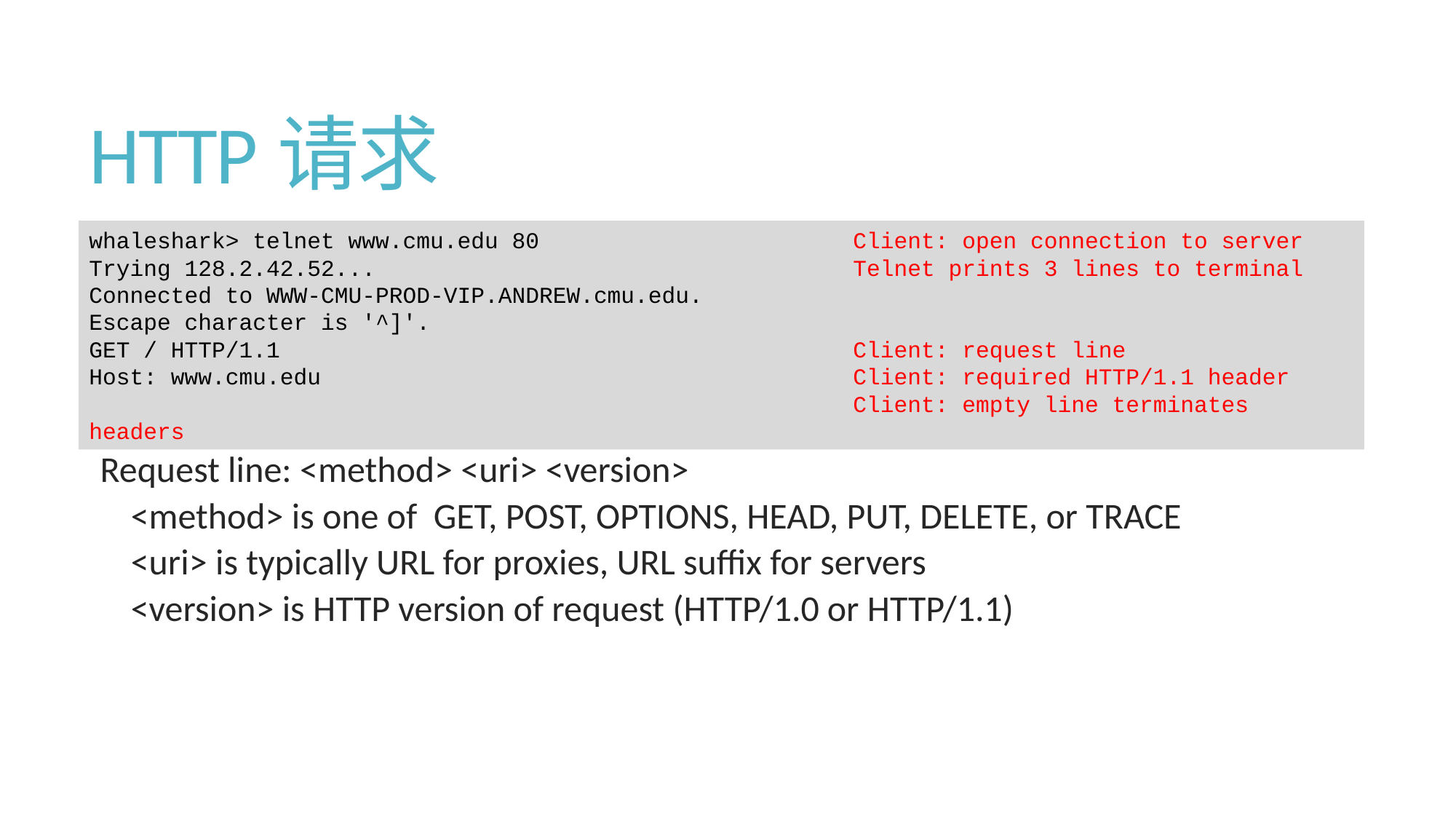

# HTTP请求

Request line: <method> <uri> <version>
<method> is one of  GET, POST, OPTIONS, HEAD, PUT, DELETE, or TRACE
<uri> is typically URL for proxies, URL suffix for servers
<version> is HTTP version of request (HTTP/1.0 or HTTP/1.1)

whaleshark> telnet www.cmu.edu 80       		Client: open connection to server
Trying 128.2.42.52...                   		Telnet prints 3 lines to terminal
Connected to WWW-CMU-PROD-VIP.ANDREW.cmu.edu.
Escape character is '^]'.
GET / HTTP/1.1                          		Client: request line
Host: www.cmu.edu                       		Client: required HTTP/1.1 header
                                        		Client: empty line terminates headers